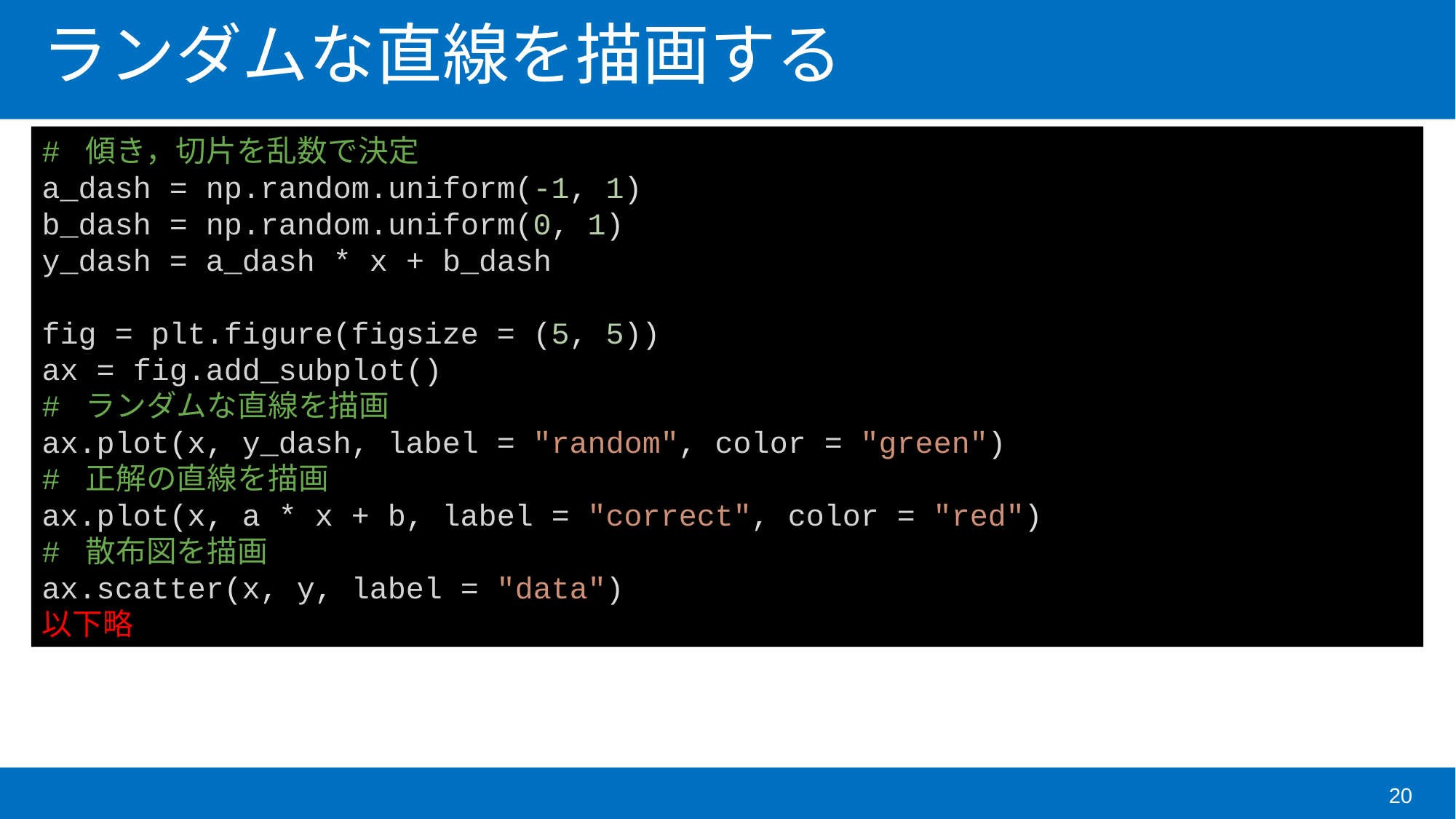

# ランダムな直線を描画する

# 傾き，切片を乱数で決定
a_dash = np.random.uniform(-1, 1)
b_dash = np.random.uniform(0, 1)
y_dash = a_dash * x + b_dash
fig = plt.figure(figsize = (5, 5))
ax = fig.add_subplot()
# ランダムな直線を描画
ax.plot(x, y_dash, label = "random", color = "green")
# 正解の直線を描画
ax.plot(x, a * x + b, label = "correct", color = "red")
# 散布図を描画
ax.scatter(x, y, label = "data")
以下略
20